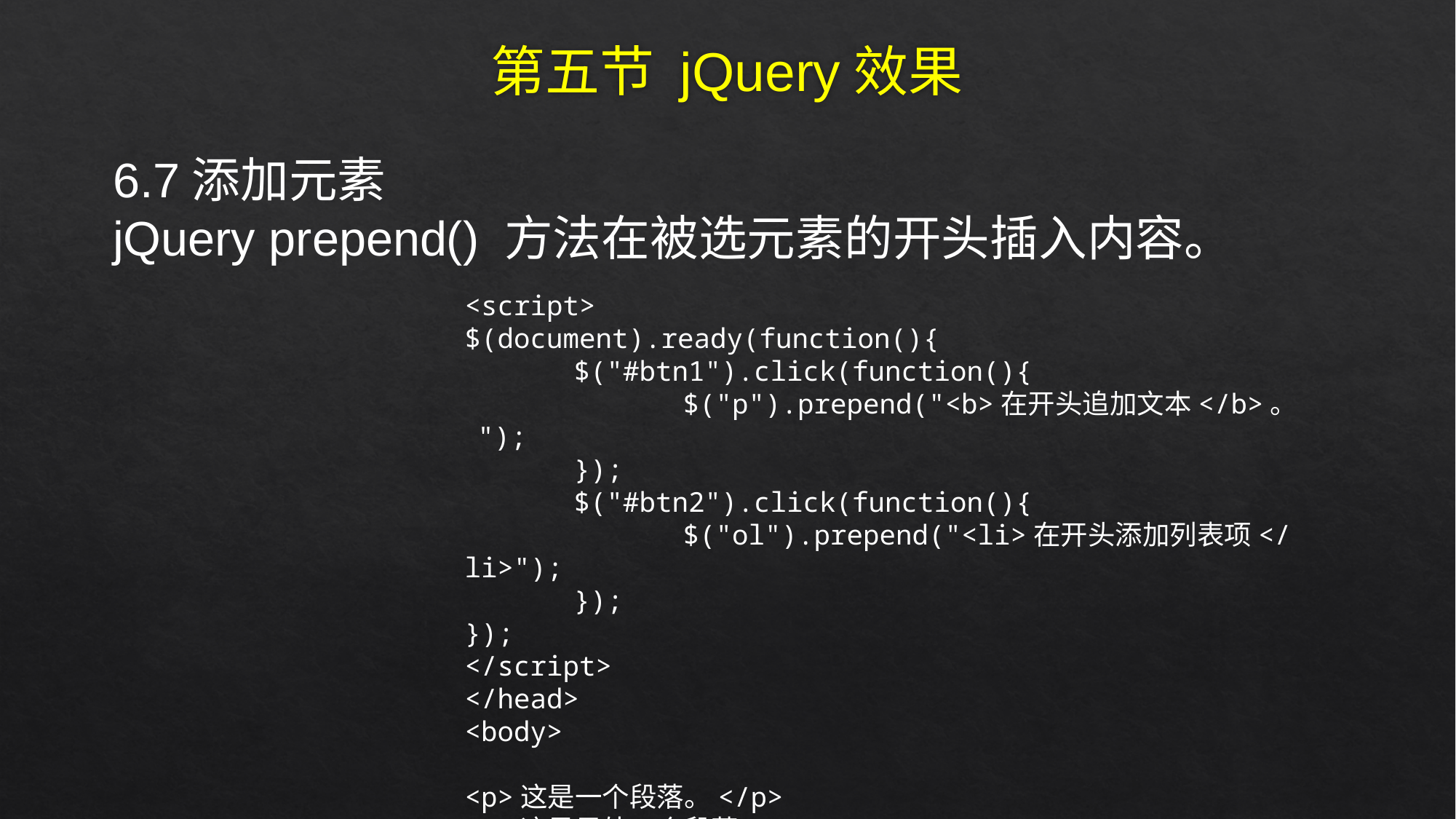

# 第五节 jQuery效果
6.7添加元素
jQuery prepend() 方法在被选元素的开头插入内容。

<script>
$(document).ready(function(){
	$("#btn1").click(function(){
		$("p").prepend("<b>在开头追加文本</b>。 ");
	});
	$("#btn2").click(function(){
		$("ol").prepend("<li>在开头添加列表项</li>");
	});
});
</script>
</head>
<body>

<p>这是一个段落。</p>
<p>这是另外一个段落。</p>
<ol>
<li>列表 1</li>
<li>列表 2</li>
<li>列表 3</li>
</ol>
<button id="btn1">添加文本</button>
<button id="btn2">添加列表项</button>

</body>